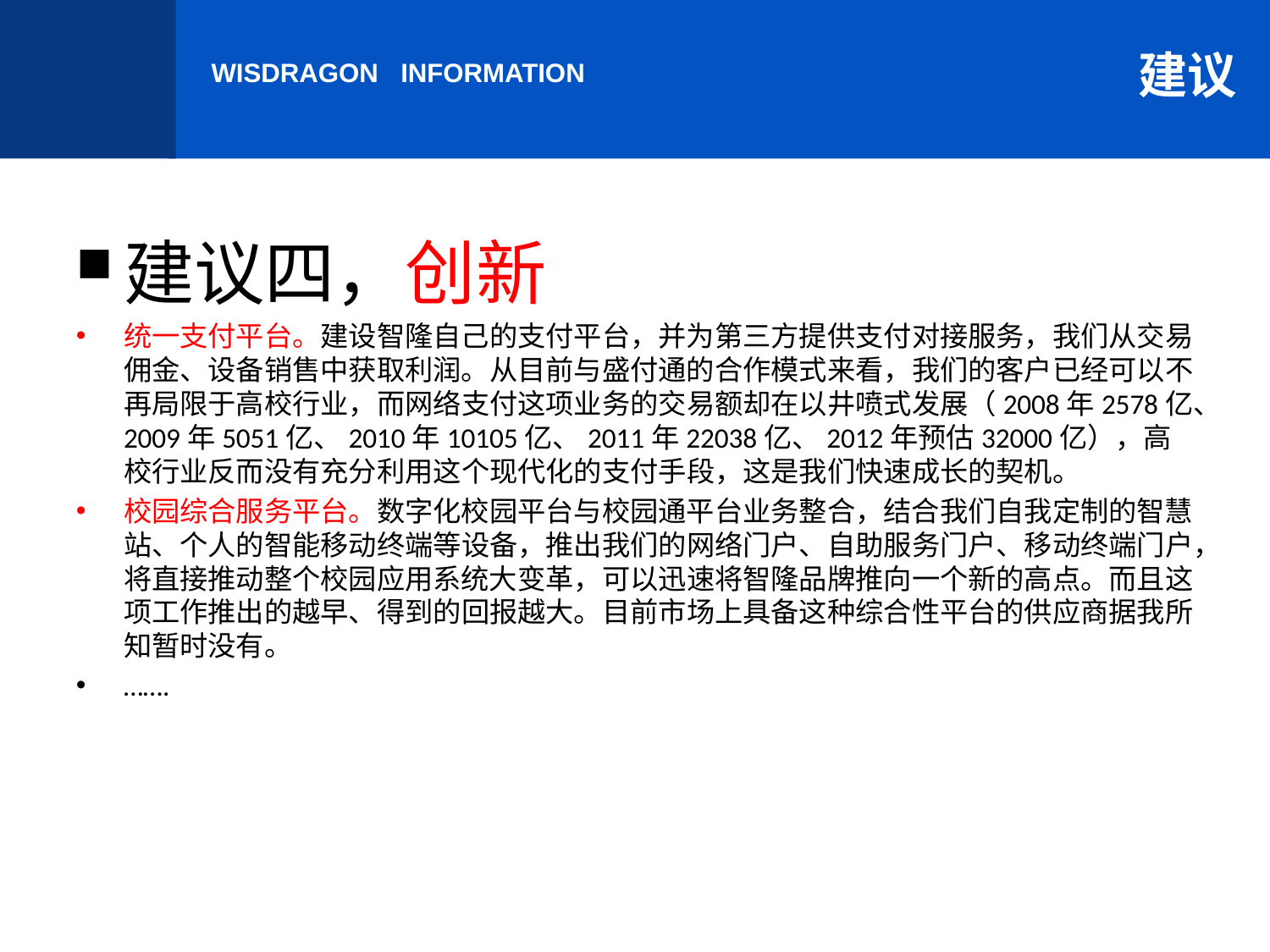

建议
建议四，创新
统一支付平台。建设智隆自己的支付平台，并为第三方提供支付对接服务，我们从交易佣金、设备销售中获取利润。从目前与盛付通的合作模式来看，我们的客户已经可以不再局限于高校行业，而网络支付这项业务的交易额却在以井喷式发展（2008年2578亿、2009年5051亿、2010年10105亿、2011年22038亿、2012年预估32000亿），高校行业反而没有充分利用这个现代化的支付手段，这是我们快速成长的契机。
校园综合服务平台。数字化校园平台与校园通平台业务整合，结合我们自我定制的智慧站、个人的智能移动终端等设备，推出我们的网络门户、自助服务门户、移动终端门户，将直接推动整个校园应用系统大变革，可以迅速将智隆品牌推向一个新的高点。而且这项工作推出的越早、得到的回报越大。目前市场上具备这种综合性平台的供应商据我所知暂时没有。
…….